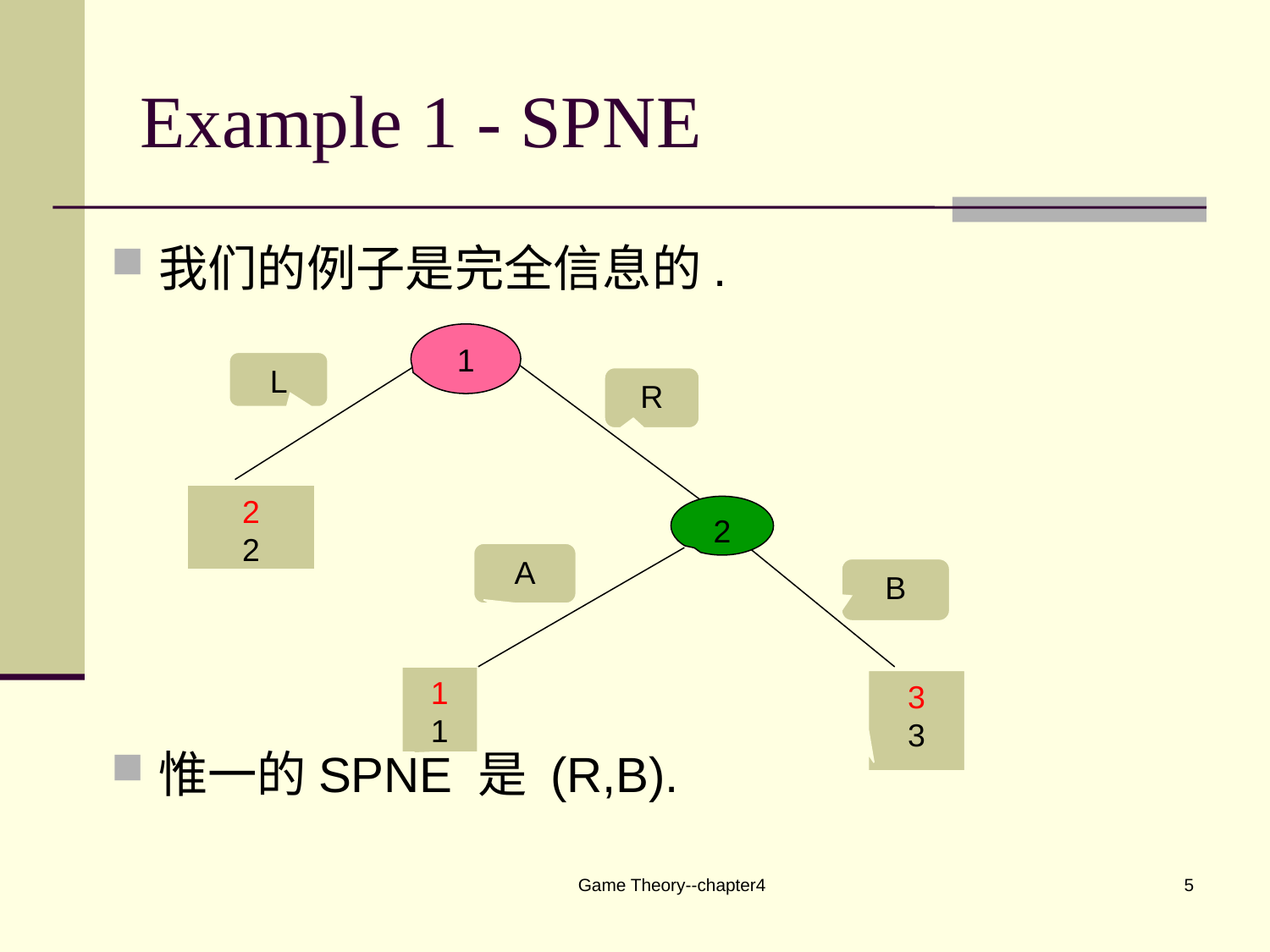

# Example 1 - SPNE
我们的例子是完全信息的.

惟一的SPNE 是 (R,B).
1
L

R
2
2
2
A

B
1
1
3
3
Game Theory--chapter4
5